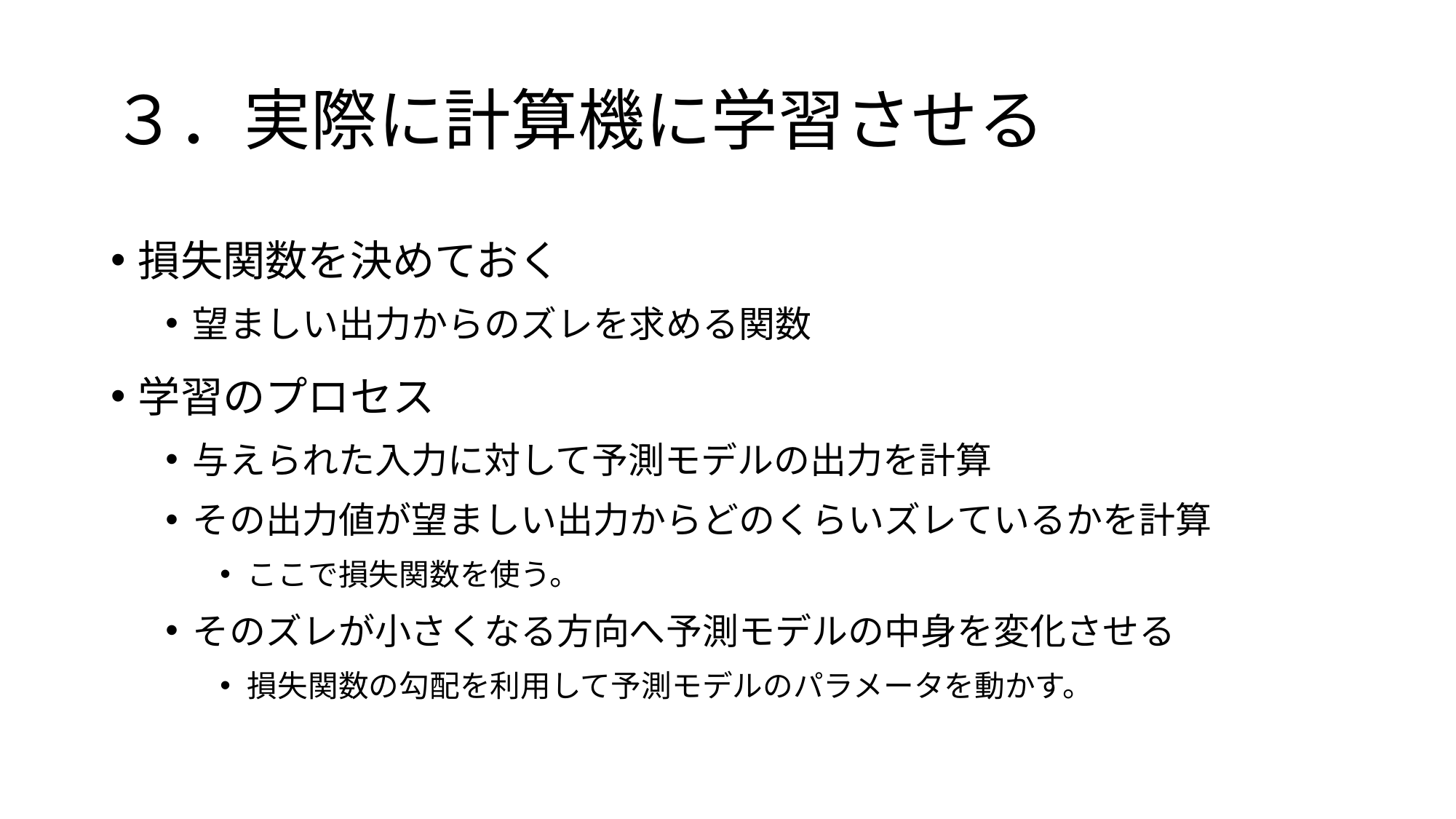

# ３．実際に計算機に学習させる
損失関数を決めておく
望ましい出力からのズレを求める関数
学習のプロセス
与えられた入力に対して予測モデルの出力を計算
その出力値が望ましい出力からどのくらいズレているかを計算
ここで損失関数を使う。
そのズレが小さくなる方向へ予測モデルの中身を変化させる
損失関数の勾配を利用して予測モデルのパラメータを動かす。